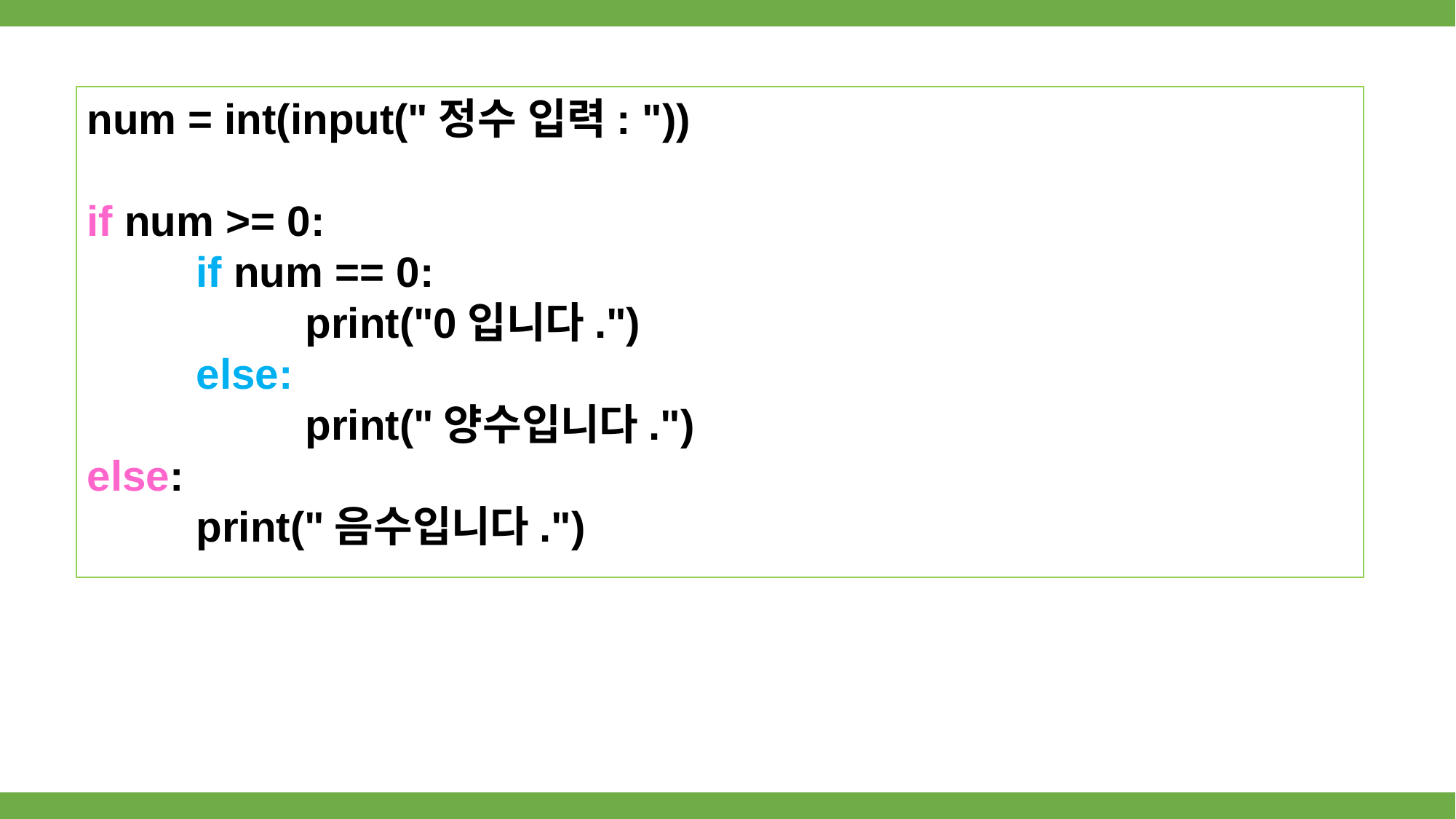

num = int(input("정수 입력: "))

if num >= 0:
	if num == 0:
		print("0입니다.")
	else:
		print("양수입니다.")
else:
	print("음수입니다.")